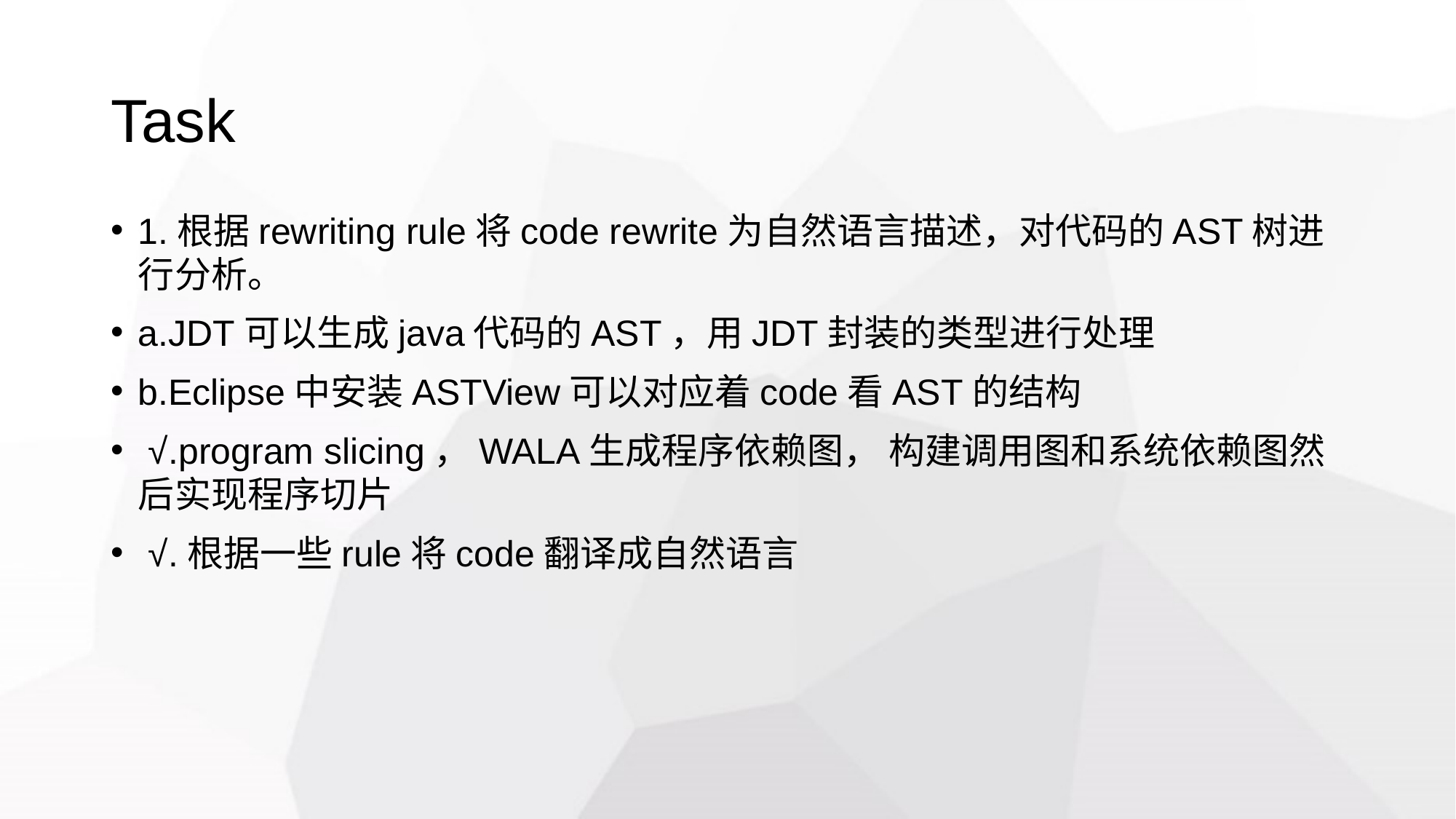

# Task
1.根据rewriting rule将code rewrite为自然语言描述，对代码的AST树进行分析。
a.JDT可以生成java代码的AST，用JDT封装的类型进行处理
b.Eclipse中安装ASTView可以对应着code看AST的结构
 √.program slicing，WALA生成程序依赖图， 构建调用图和系统依赖图然后实现程序切片
 √.根据一些rule将code翻译成自然语言